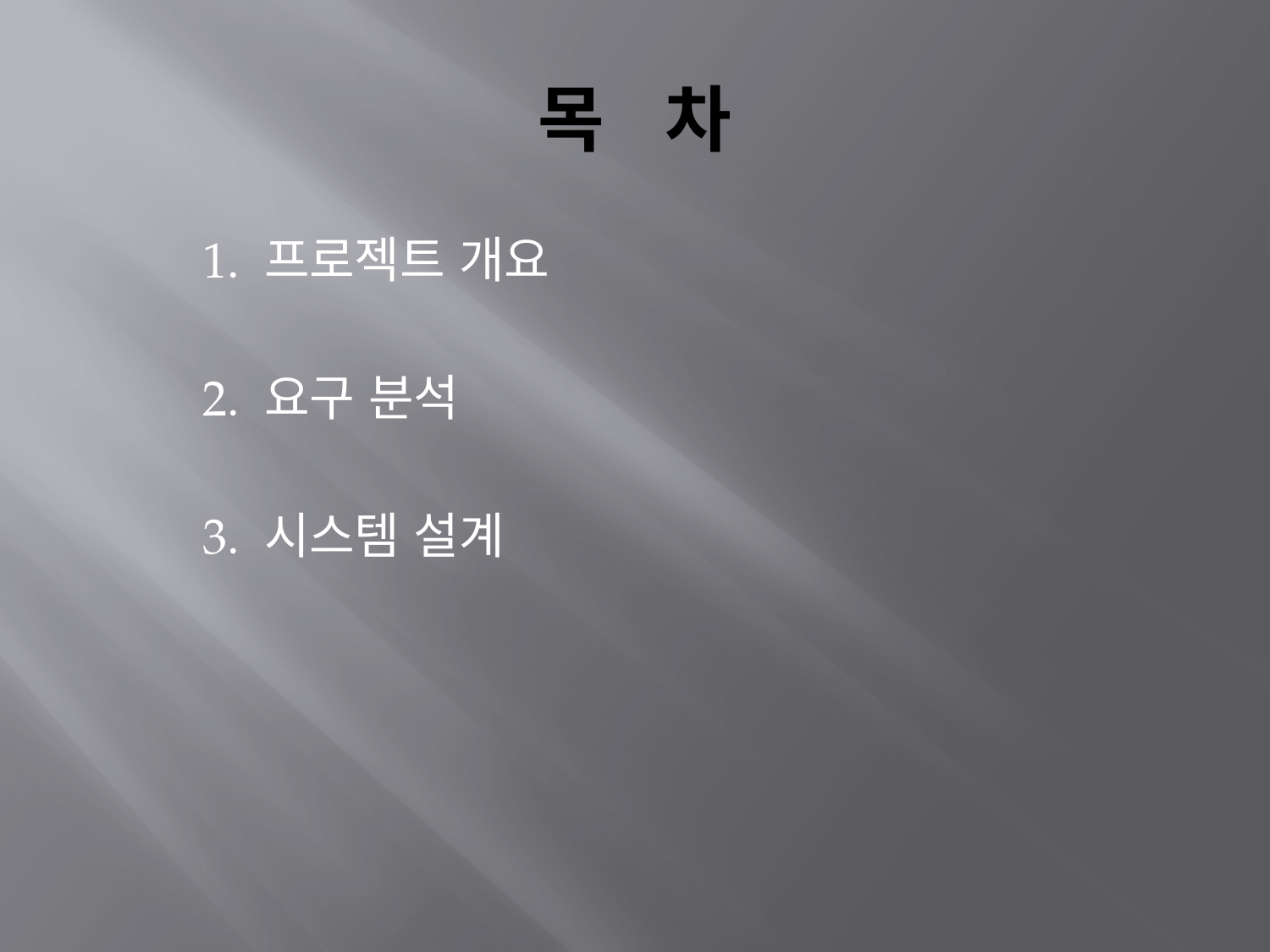

# 목   차
	1. 프로젝트 개요

	2. 요구 분석

	3. 시스템 설계